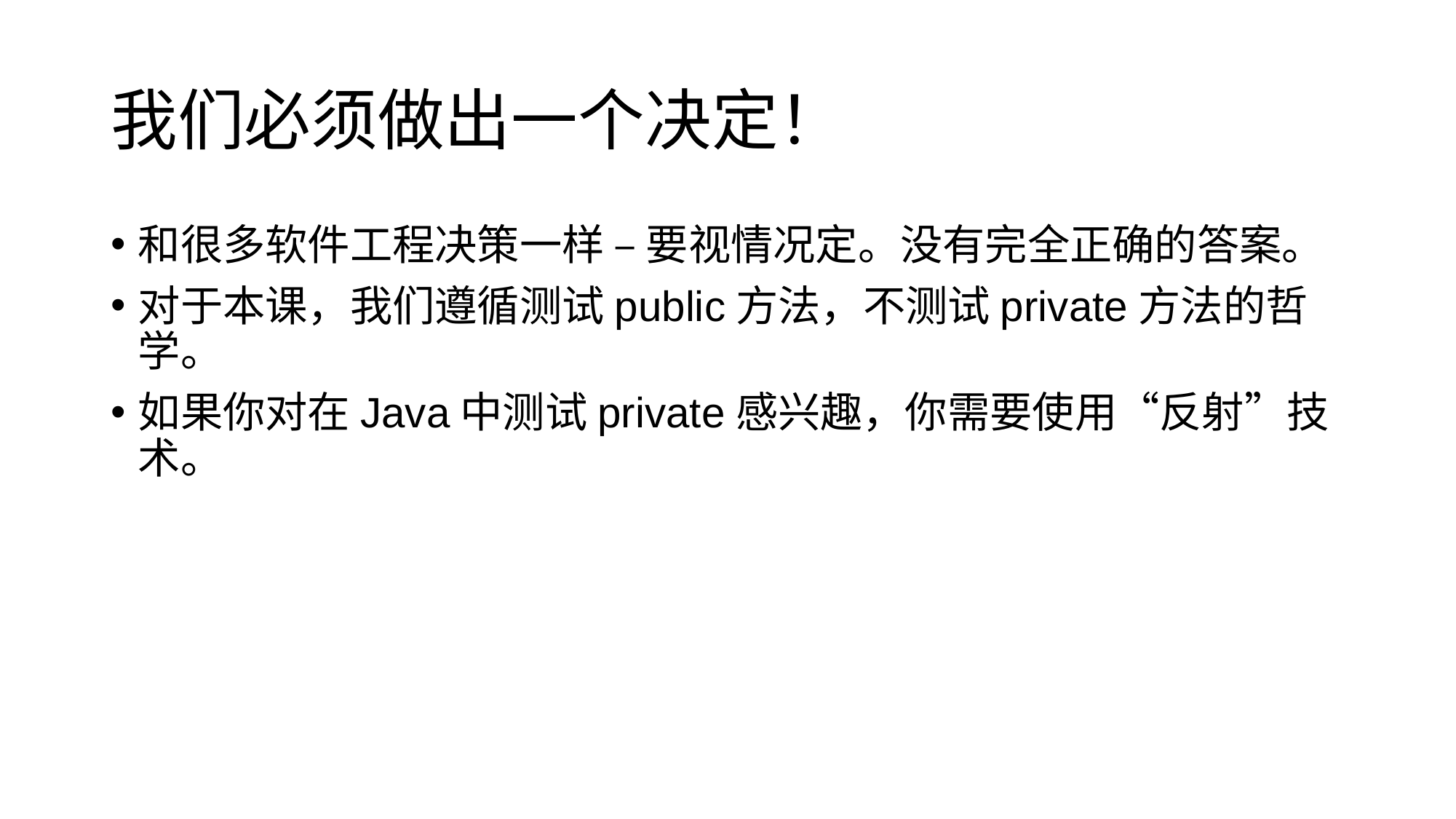

# 我们必须做出一个决定！
和很多软件工程决策一样 – 要视情况定。没有完全正确的答案。
对于本课，我们遵循测试public方法，不测试private方法的哲学。
如果你对在Java中测试private感兴趣，你需要使用“反射”技术。